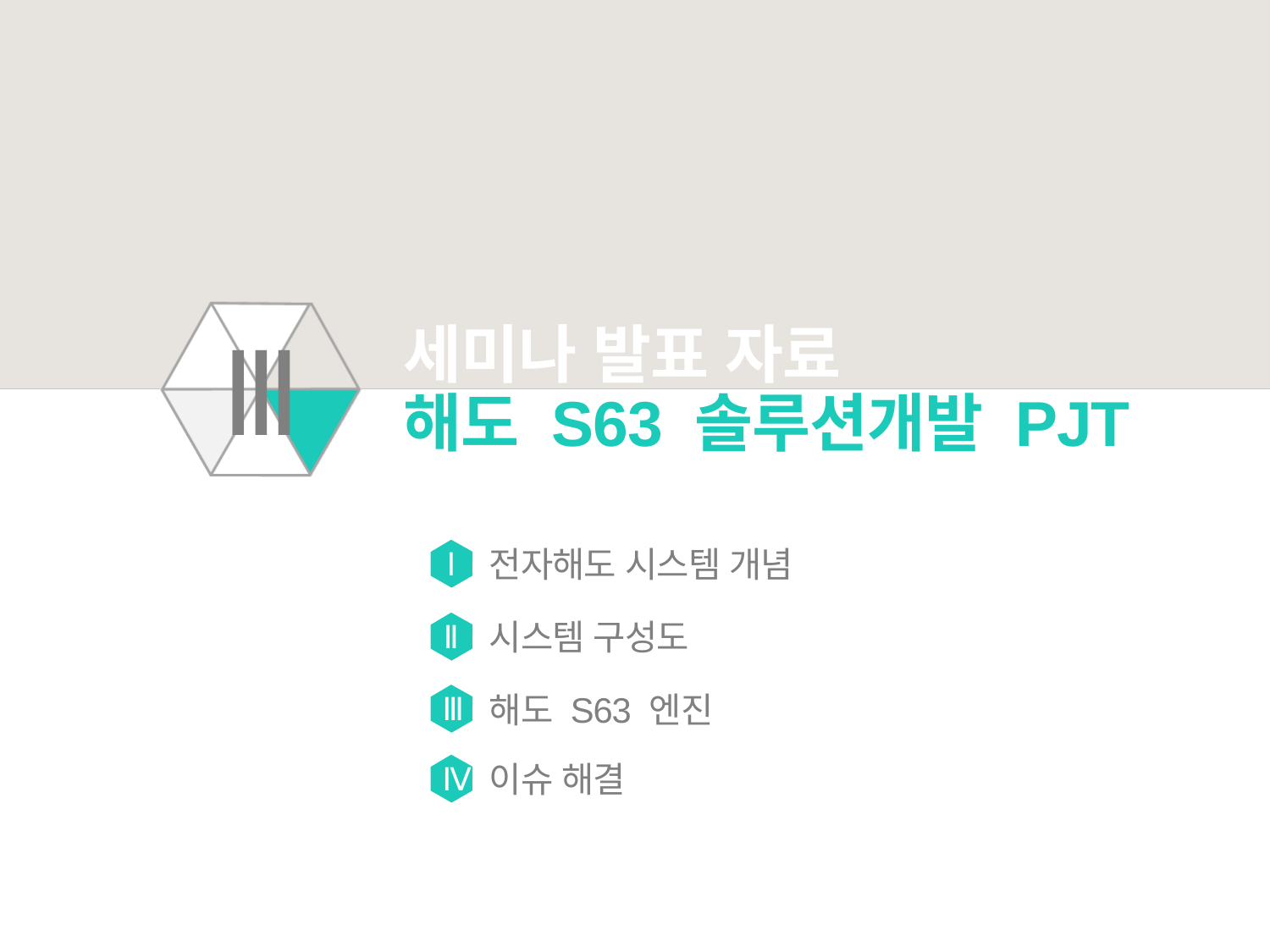

세미나 발표 자료
해도 S63 솔루션개발 PJT
Ⅲ
전자해도 시스템 개념
Ⅰ
시스템 구성도
Ⅱ
해도 S63 엔진
Ⅲ
이슈 해결
Ⅳ